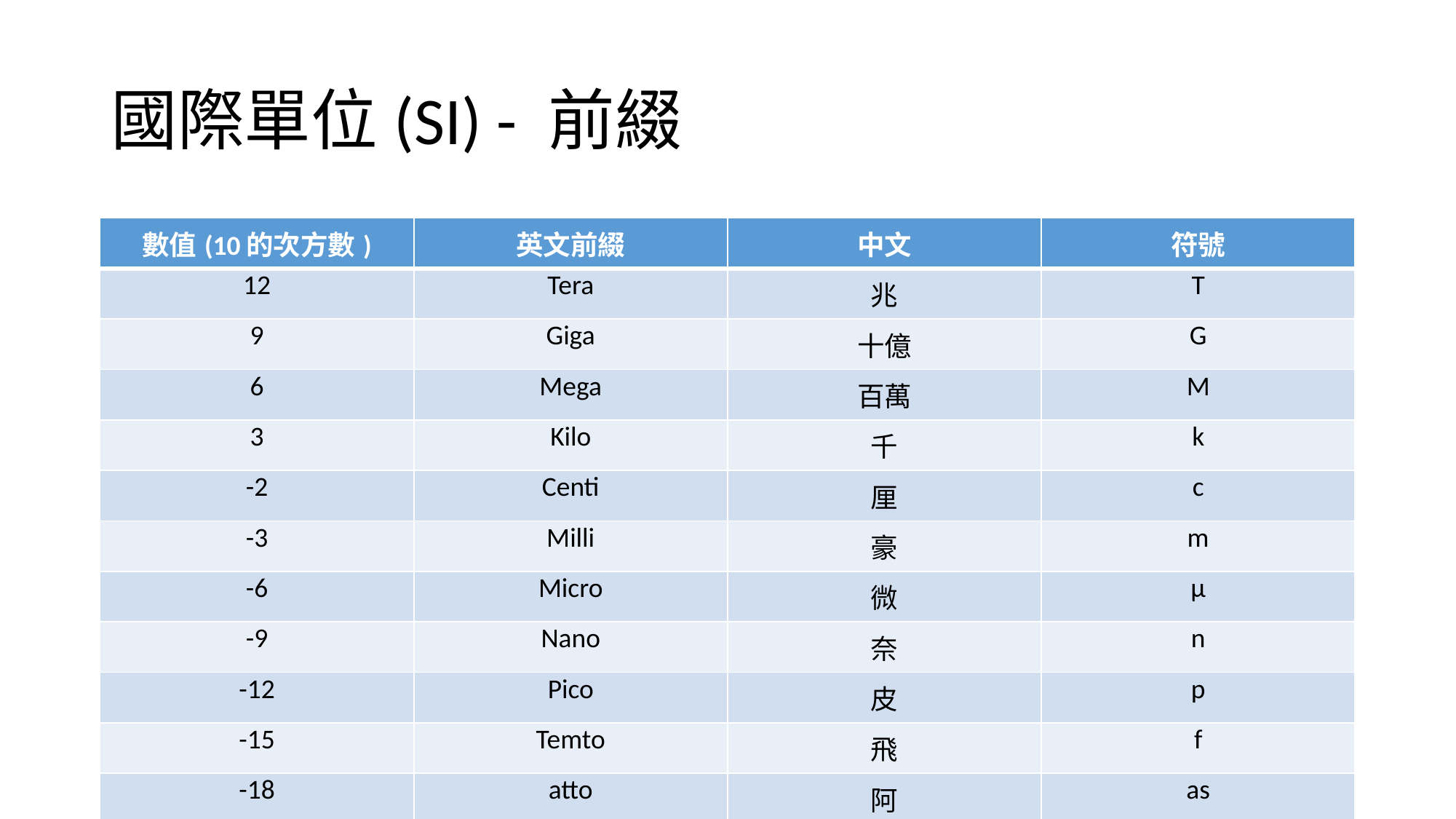

# 國際單位(SI) - 前綴
| 數值(10的次方數) | 英文前綴 | 中文 | 符號 |
| --- | --- | --- | --- |
| 12 | Tera | 兆 | T |
| 9 | Giga | 十億 | G |
| 6 | Mega | 百萬 | M |
| 3 | Kilo | 千 | k |
| -2 | Centi | 厘 | c |
| -3 | Milli | 豪 | m |
| -6 | Micro | 微 | μ |
| -9 | Nano | 奈 | n |
| -12 | Pico | 皮 | p |
| -15 | Temto | 飛 | f |
| -18 | atto | 阿 | as |